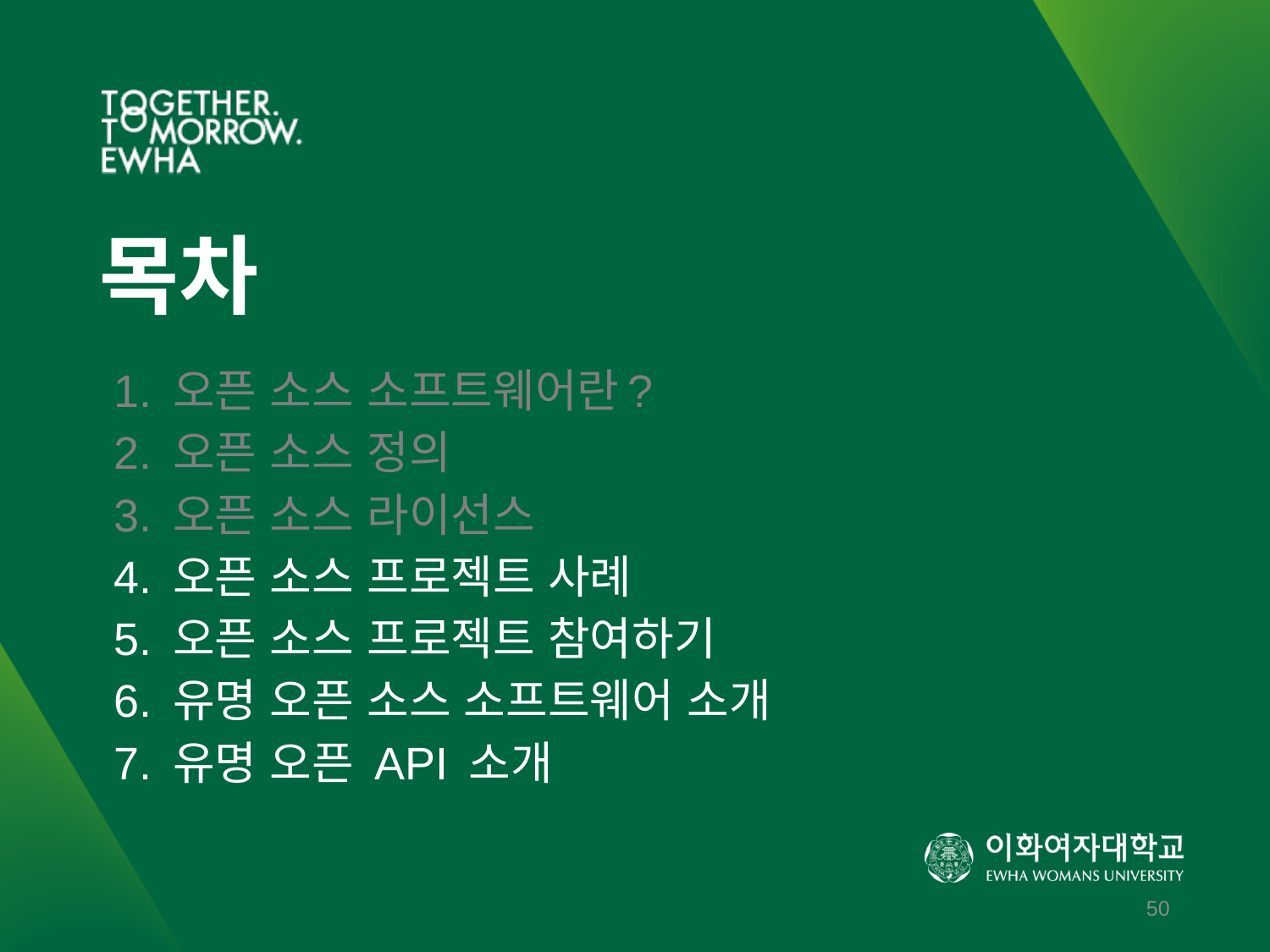

# 목차
오픈 소스 소프트웨어란?
오픈 소스 정의
오픈 소스 라이선스
오픈 소스 프로젝트 사례
오픈 소스 프로젝트 참여하기
유명 오픈 소스 소프트웨어 소개
유명 오픈 API 소개
50